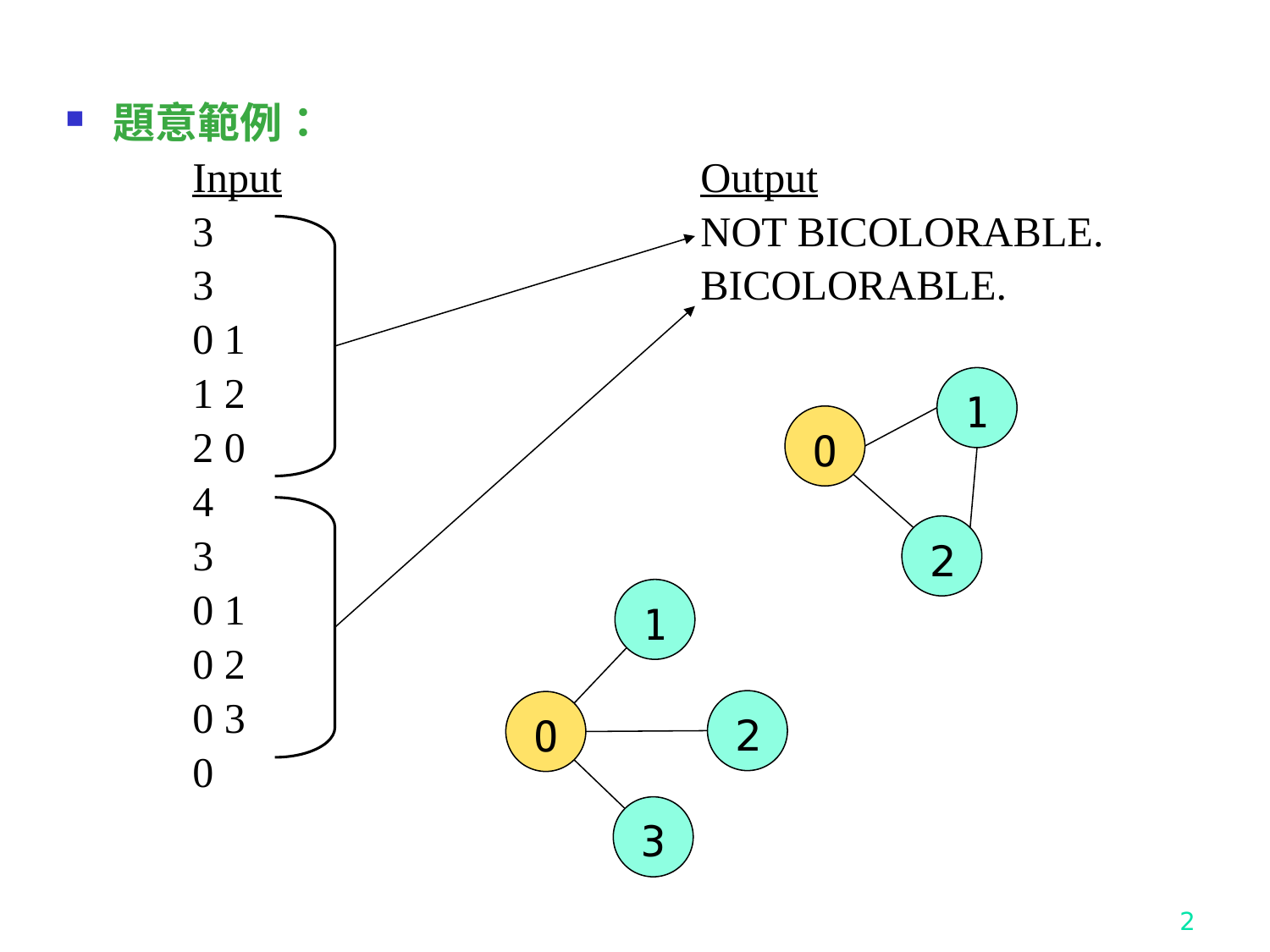

題意範例：
	Input				Output
	3				NOT BICOLORABLE.
	3				BICOLORABLE.
	0 1
	1 2
	2 0
	4
	3
	0 1
	0 2
	0 3
	0

1
0

2
1
2
0
3
2